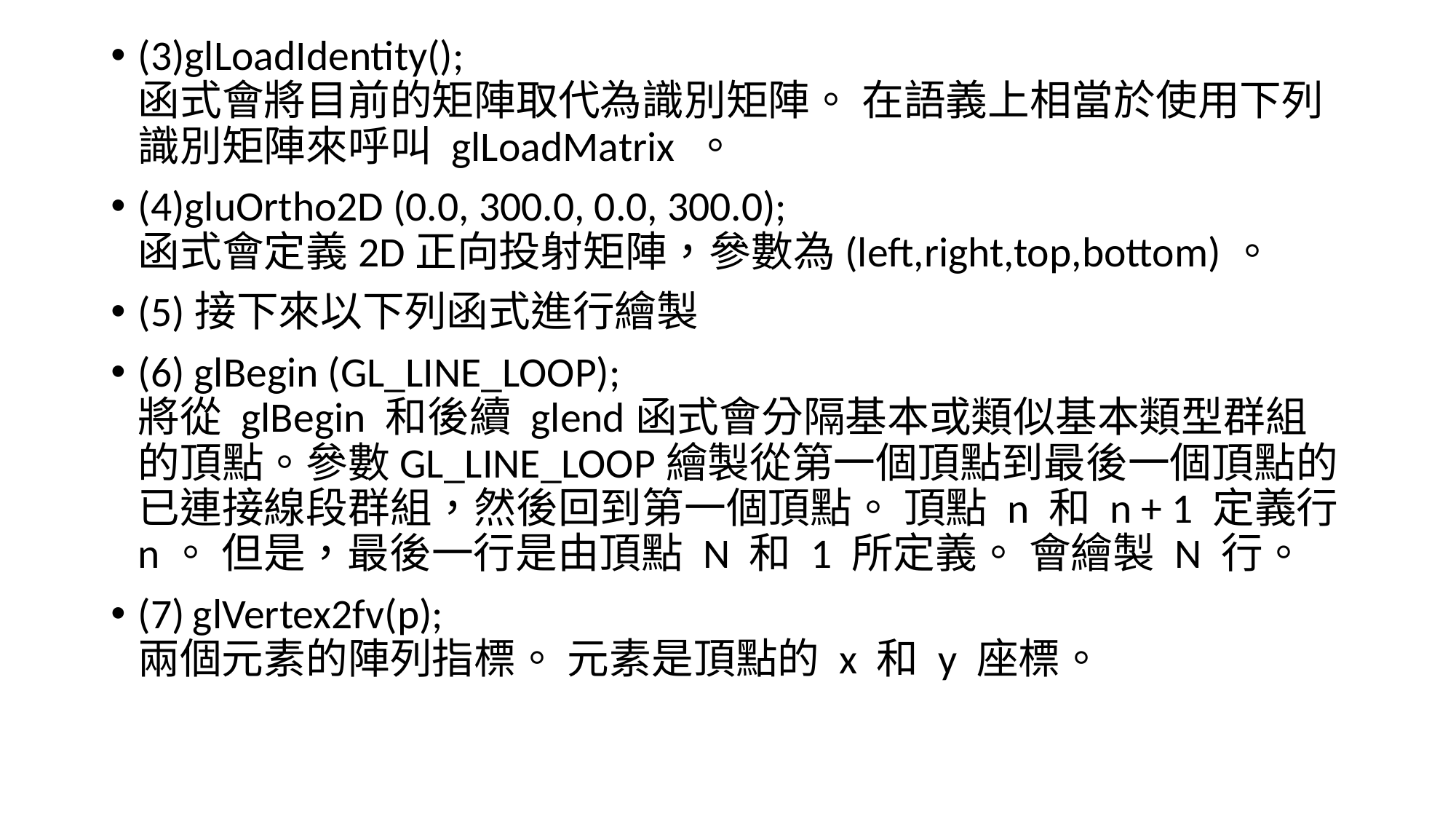

(3)glLoadIdentity();
函式會將目前的矩陣取代為識別矩陣。 在語義上相當於使用下列識別矩陣來呼叫 glLoadMatrix 。
(4)gluOrtho2D (0.0, 300.0, 0.0, 300.0);
函式會定義2D正向投射矩陣，參數為(left,right,top,bottom)。
(5)接下來以下列函式進行繪製
(6) glBegin (GL_LINE_LOOP);
將從 glBegin 和後續 glend函式會分隔基本或類似基本類型群組的頂點。參數GL_LINE_LOOP繪製從第一個頂點到最後一個頂點的已連接線段群組，然後回到第一個頂點。 頂點 n 和 n + 1 定義行 n。 但是，最後一行是由頂點 N 和 1 所定義。 會繪製 N 行。
(7) glVertex2fv(p);
兩個元素的陣列指標。 元素是頂點的 x 和 y 座標。